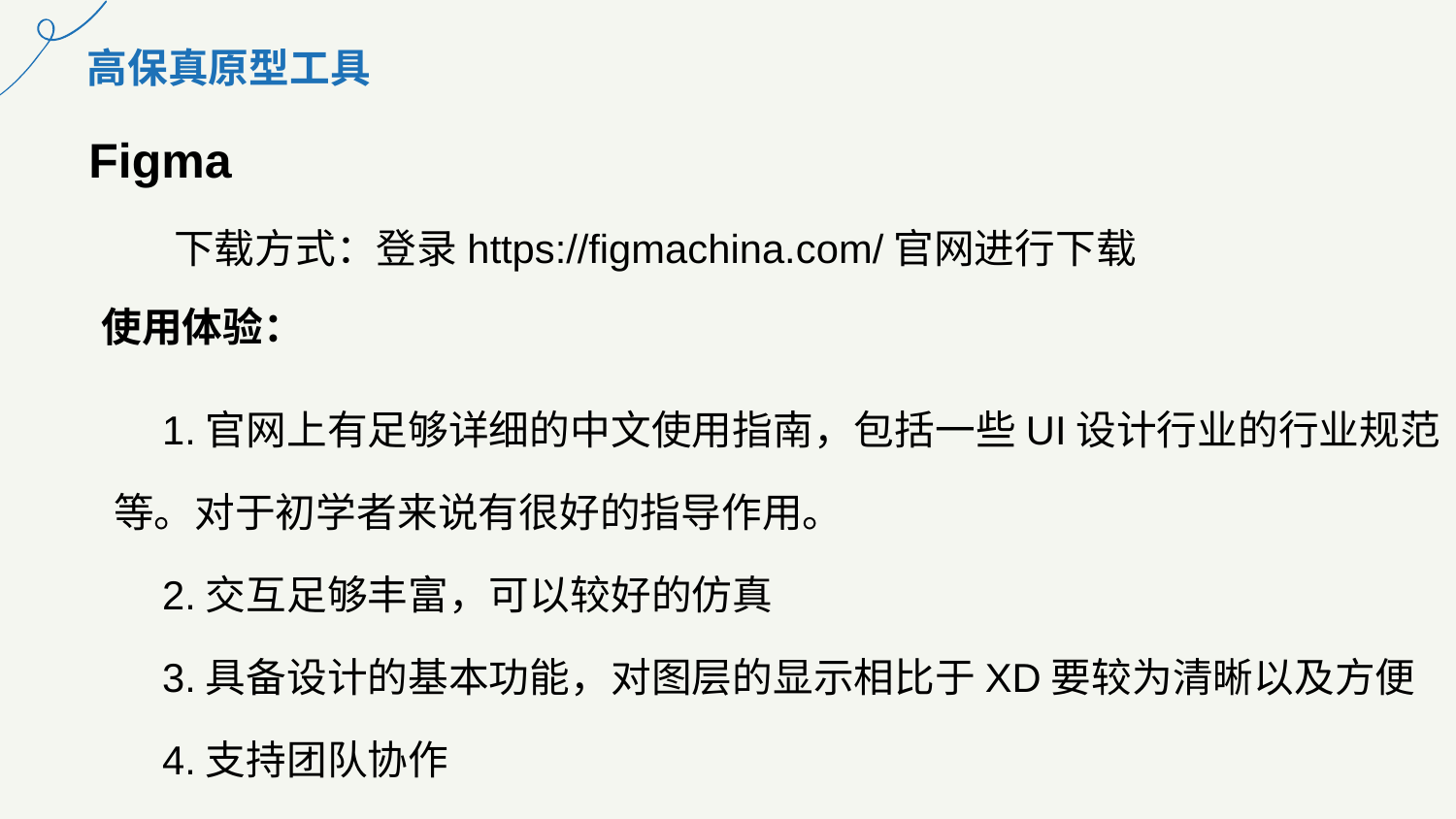

高保真原型工具
Figma
   下载方式：登录https://figmachina.com/官网进行下载
使用体验：
1.官网上有足够详细的中文使用指南，包括一些UI设计行业的行业规范等。对于初学者来说有很好的指导作用。
2.交互足够丰富，可以较好的仿真
3.具备设计的基本功能，对图层的显示相比于XD要较为清晰以及方便
4.支持团队协作